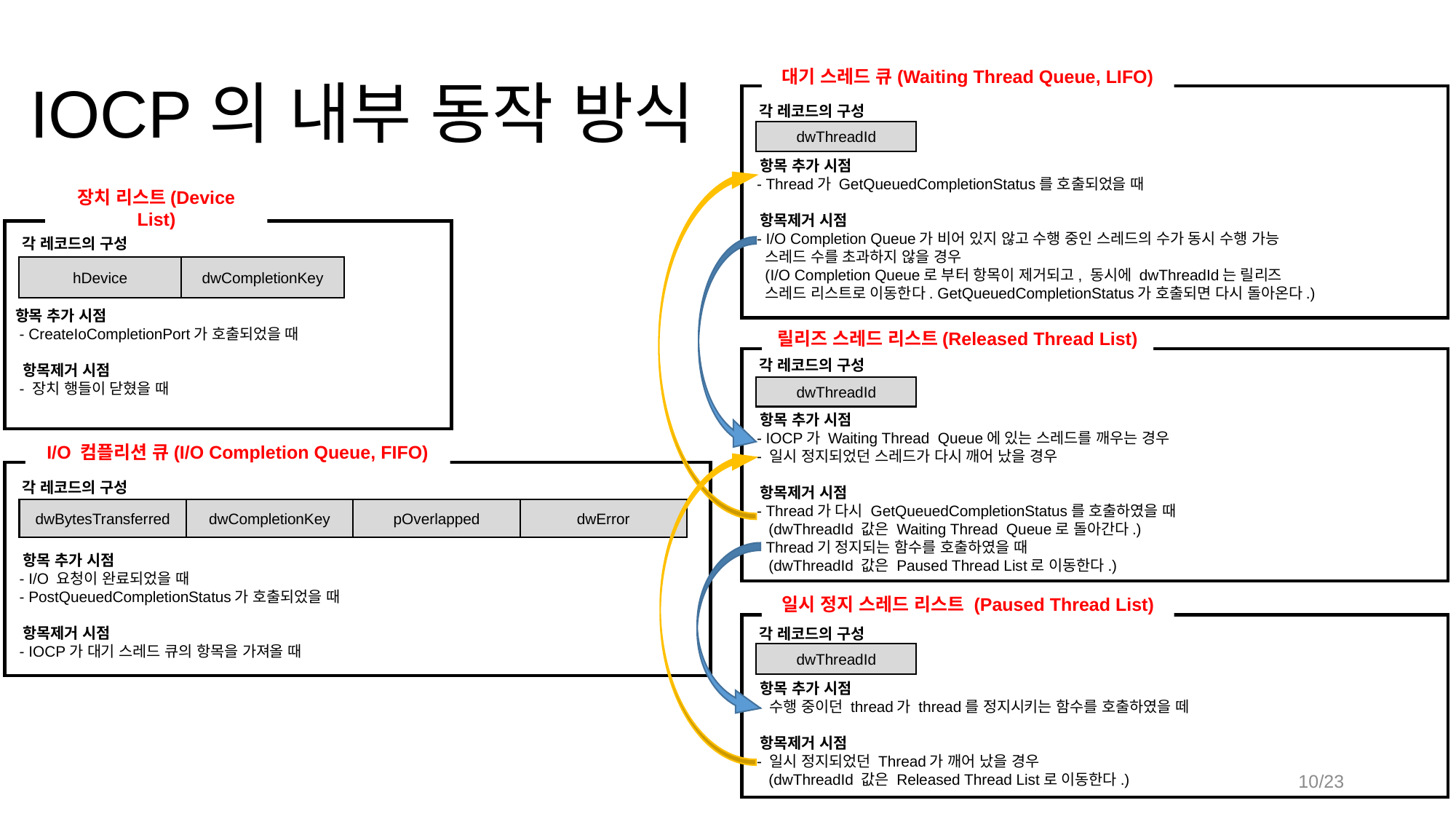

# IOCP의 내부 동작 방식
대기 스레드 큐(Waiting Thread Queue, LIFO)
 각 레코드의 구성

 항목 추가 시점
 - Thread가 GetQueuedCompletionStatus를 호출되었을 때

 항목제거 시점
 - I/O Completion Queue가 비어 있지 않고 수행 중인 스레드의 수가 동시 수행 가능
   스레드 수를 초과하지 않을 경우
   (I/O Completion Queue로 부터 항목이 제거되고, 동시에 dwThreadId는 릴리즈
   스레드 리스트로 이동한다. GetQueuedCompletionStatus가 호출되면 다시 돌아온다.)
dwThreadId

장치 리스트(Device List)
 각 레코드의 구성

항목 추가 시점
 - CreateIoCompletionPort가 호출되었을 때

 항목제거 시점
 - 장치 행들이 닫혔을 때

dwCompletionKey
hDevice

릴리즈 스레드 리스트(Released Thread List)
 각 레코드의 구성

 항목 추가 시점
 - IOCP가 Waiting Thread  Queue에 있는 스레드를 깨우는 경우
 - 일시 정지되었던 스레드가 다시 깨어 났을 경우

 항목제거 시점
 - Thread가 다시 GetQueuedCompletionStatus를 호출하였을 때
   (dwThreadId 값은 Waiting Thread  Queue로 돌아간다.)
 - Thread기 정지되는 함수를 호출하였을 때
   (dwThreadId 값은 Paused Thread List로 이동한다.)
dwThreadId
I/O 컴플리션 큐(I/O Completion Queue, FIFO)
 각 레코드의 구성

 항목 추가 시점
 - I/O 요청이 완료되었을 때
 - PostQueuedCompletionStatus가 호출되었을 때

 항목제거 시점
 - IOCP가 대기 스레드 큐의 항목을 가져올 때
dwCompletionKey
dwBytesTransferred
pOverlapped
dwError

일시 정지 스레드 리스트 (Paused Thread List)
 각 레코드의 구성

 항목 추가 시점
 - 수행 중이던 thread가 thread를 정지시키는 함수를 호출하였을 떼

 항목제거 시점
 - 일시 정지되었던 Thread가 깨어 났을 경우
   (dwThreadId 값은 Released Thread List로 이동한다.)
dwThreadId
10/23